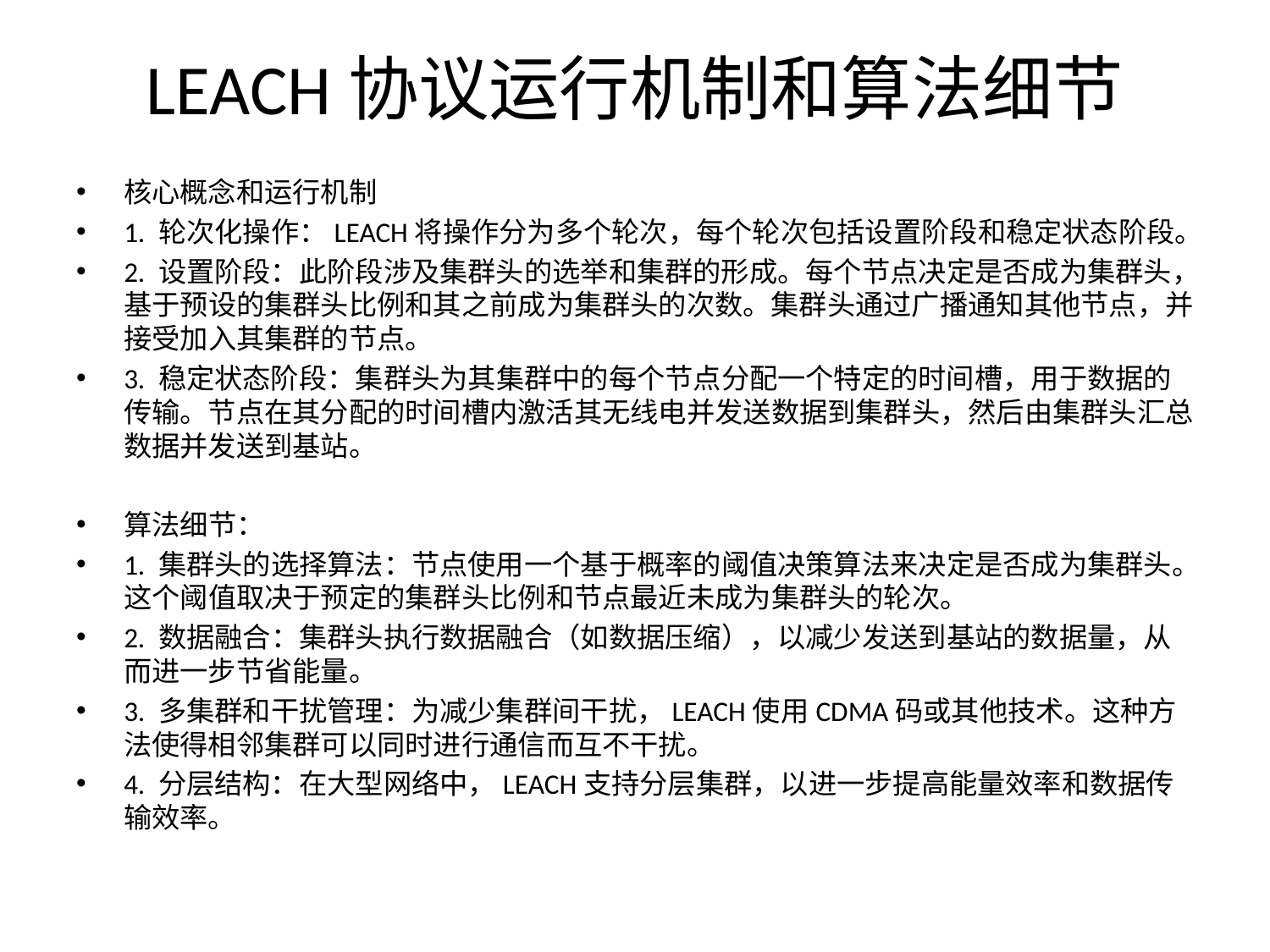

# LEACH协议运行机制和算法细节

核心概念和运行机制
1. 轮次化操作：LEACH将操作分为多个轮次，每个轮次包括设置阶段和稳定状态阶段。
2. 设置阶段：此阶段涉及集群头的选举和集群的形成。每个节点决定是否成为集群头，基于预设的集群头比例和其之前成为集群头的次数。集群头通过广播通知其他节点，并接受加入其集群的节点。
3. 稳定状态阶段：集群头为其集群中的每个节点分配一个特定的时间槽，用于数据的传输。节点在其分配的时间槽内激活其无线电并发送数据到集群头，然后由集群头汇总数据并发送到基站。

算法细节：
1. 集群头的选择算法：节点使用一个基于概率的阈值决策算法来决定是否成为集群头。这个阈值取决于预定的集群头比例和节点最近未成为集群头的轮次。
2. 数据融合：集群头执行数据融合（如数据压缩），以减少发送到基站的数据量，从而进一步节省能量。
3. 多集群和干扰管理：为减少集群间干扰，LEACH使用CDMA码或其他技术。这种方法使得相邻集群可以同时进行通信而互不干扰。
4. 分层结构：在大型网络中，LEACH支持分层集群，以进一步提高能量效率和数据传输效率。